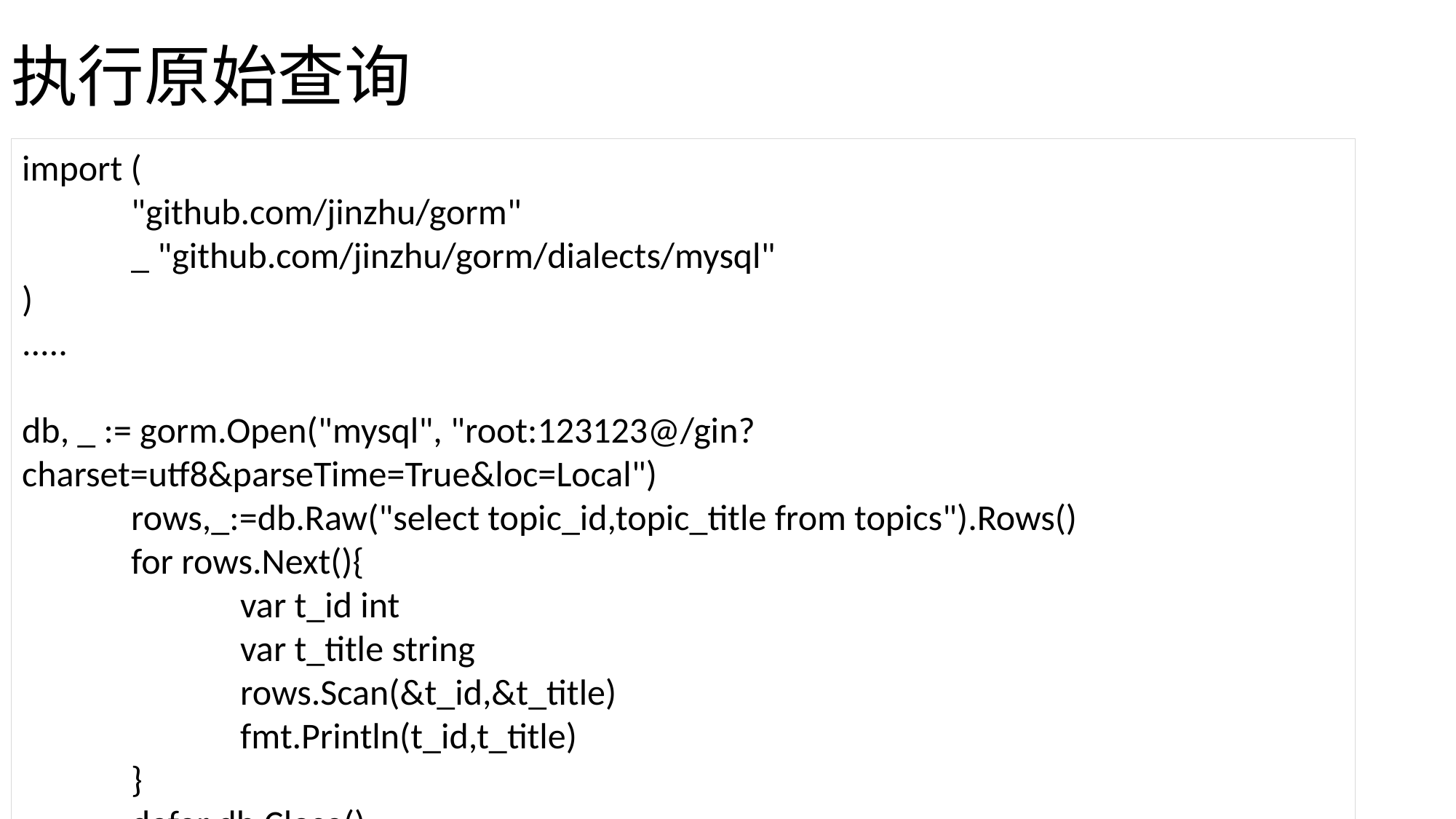

# 执行原始查询
import (
	"github.com/jinzhu/gorm"
	_ "github.com/jinzhu/gorm/dialects/mysql"
)
.....

db, _ := gorm.Open("mysql", "root:123123@/gin?charset=utf8&parseTime=True&loc=Local")
	rows,_:=db.Raw("select topic_id,topic_title from topics").Rows()
	for rows.Next(){
		var t_id int
		var t_title string
		rows.Scan(&t_id,&t_title)
		fmt.Println(t_id,t_title)
	}
	defer db.Close()